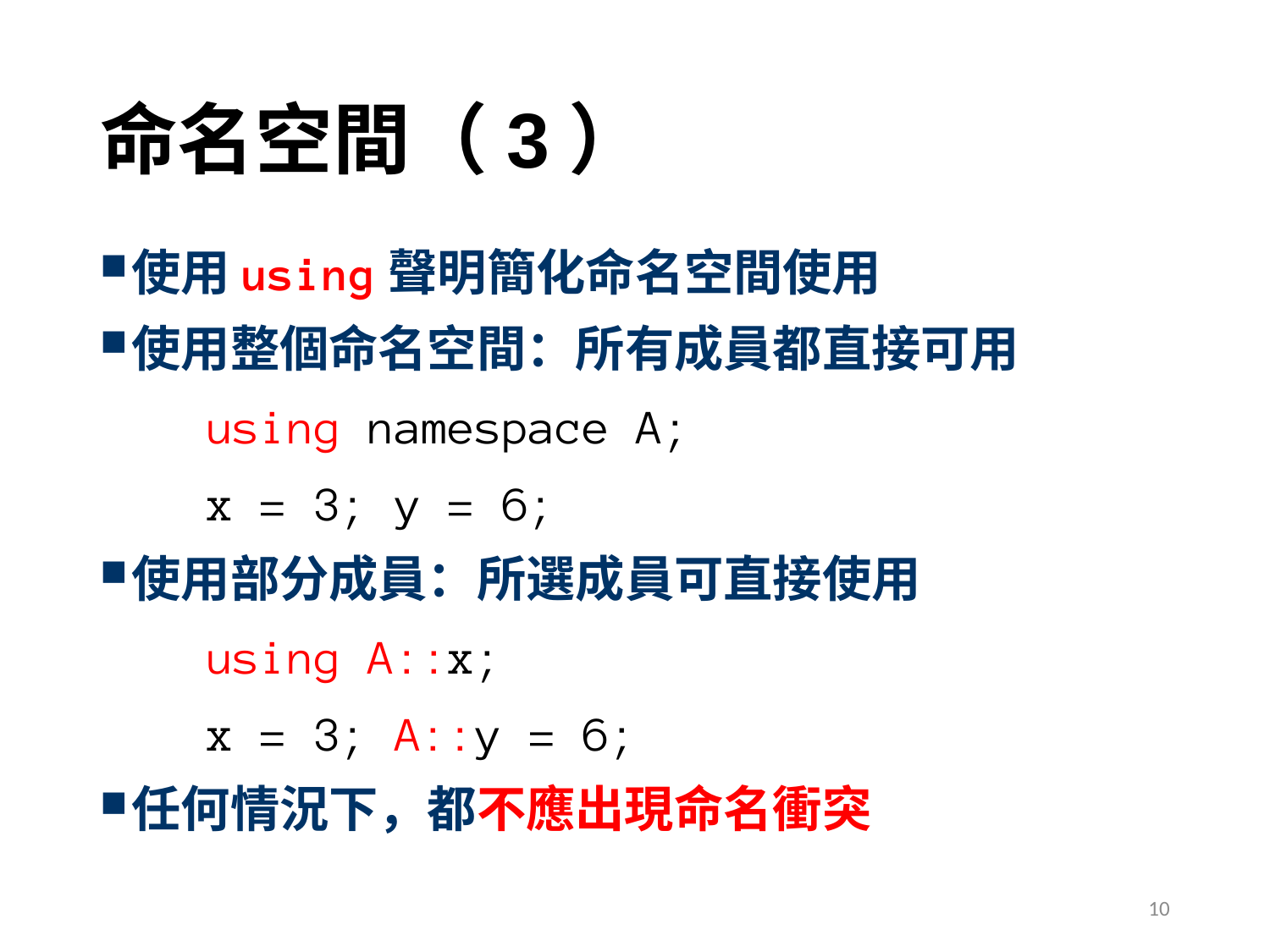

# 命名空間（3）
使用using聲明簡化命名空間使用
使用整個命名空間：所有成員都直接可用
    using namespace A;
    x = 3; y = 6;
使用部分成員：所選成員可直接使用
    using A::x;
    x = 3; A::y = 6;
任何情況下，都不應出現命名衝突
10